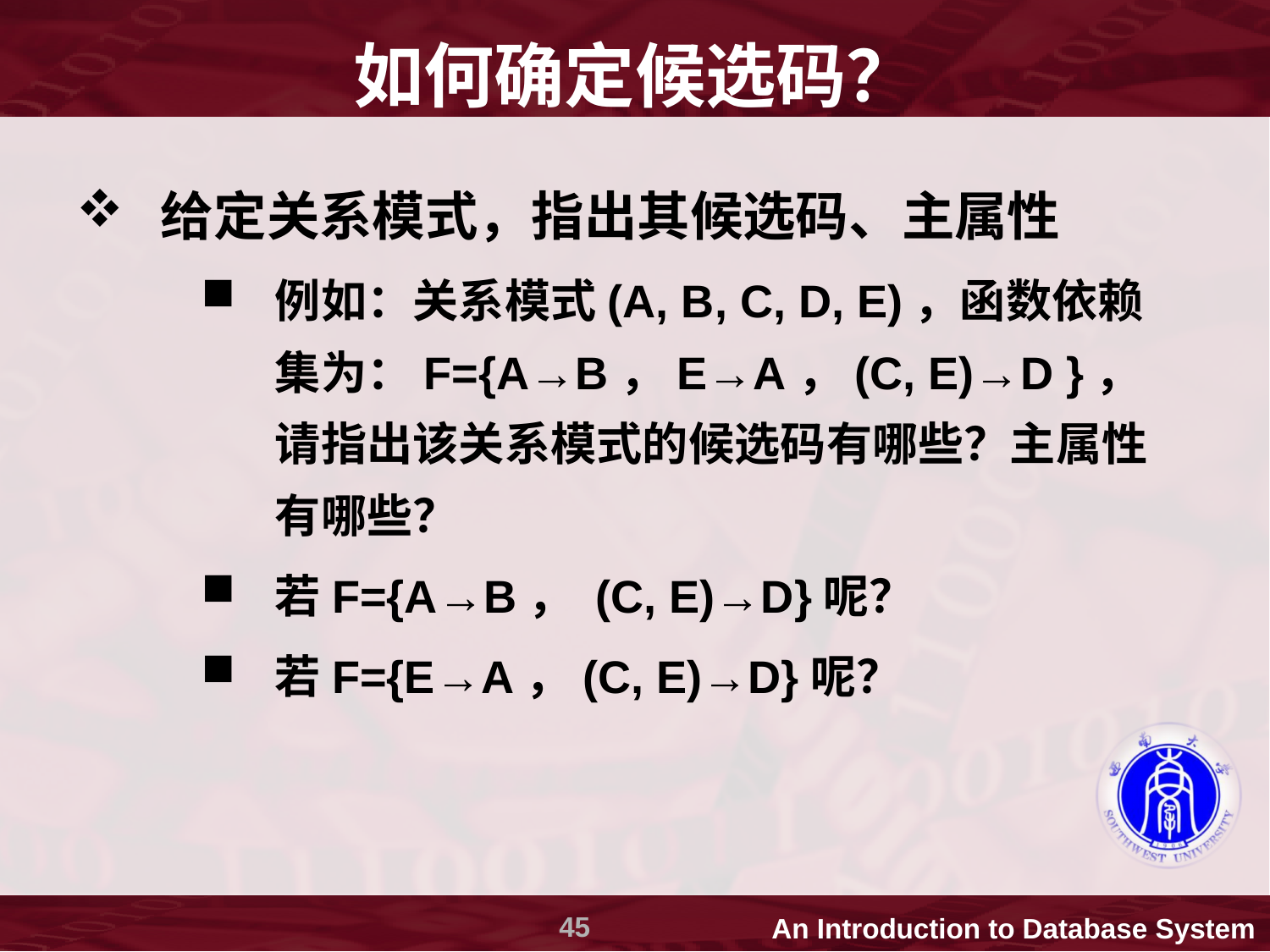

# 如何确定候选码？
给定关系模式，指出其候选码、主属性
例如：关系模式(A, B, C, D, E)，函数依赖集为：F={A→B，E→A，(C, E)→D }，请指出该关系模式的候选码有哪些？主属性有哪些？
若F={A→B， (C, E)→D}呢？
若F={E→A，(C, E)→D}呢？
45